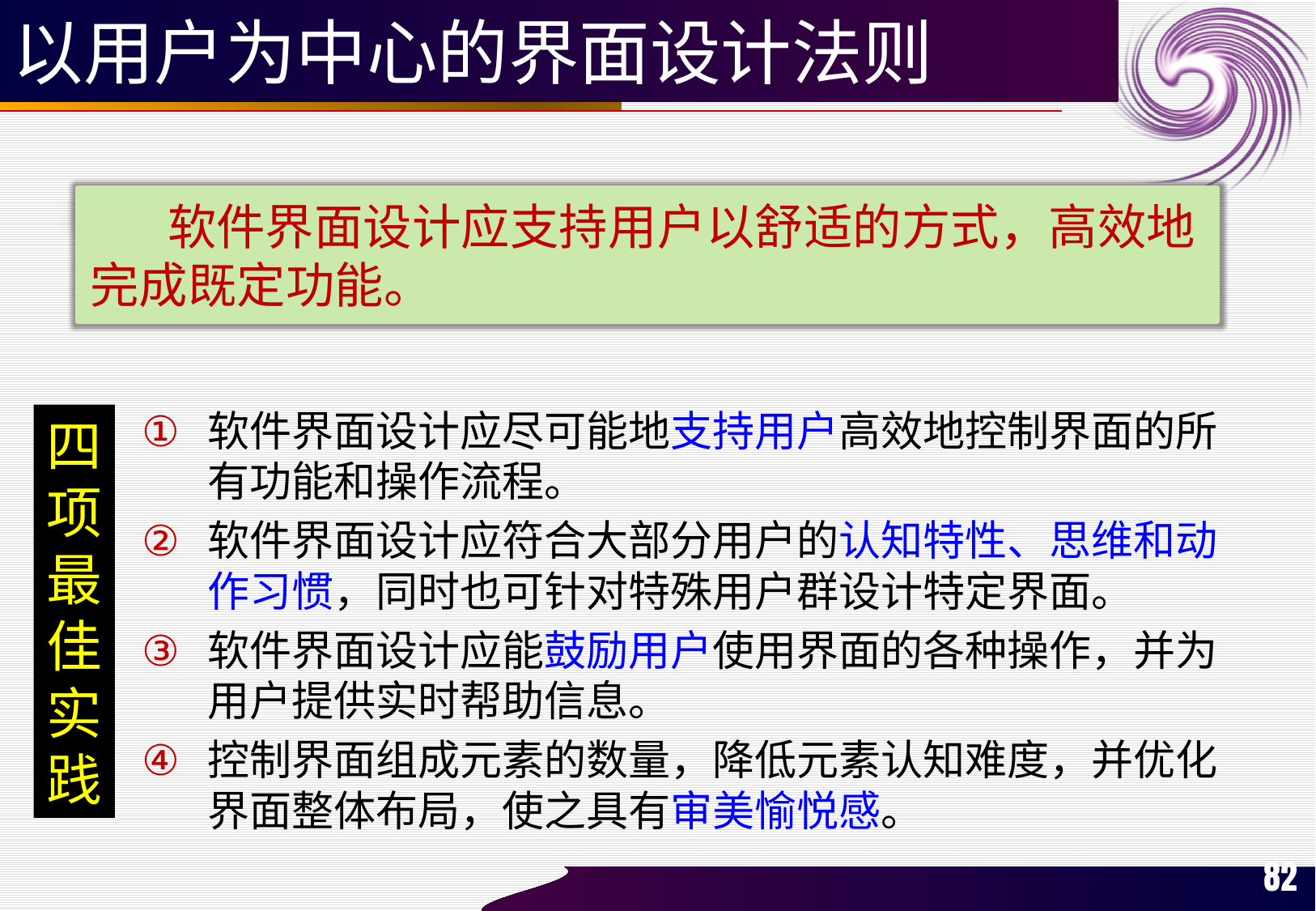

# 以用户为中心的界面设计法则
      软件界面设计应支持用户以舒适的方式，高效地完成既定功能。
软件界面设计应尽可能地支持用户高效地控制界面的所有功能和操作流程。
软件界面设计应符合大部分用户的认知特性、思维和动作习惯，同时也可针对特殊用户群设计特定界面。
软件界面设计应能鼓励用户使用界面的各种操作，并为用户提供实时帮助信息。
控制界面组成元素的数量，降低元素认知难度，并优化界面整体布局，使之具有审美愉悦感。
四
项
最
佳
实
践
82